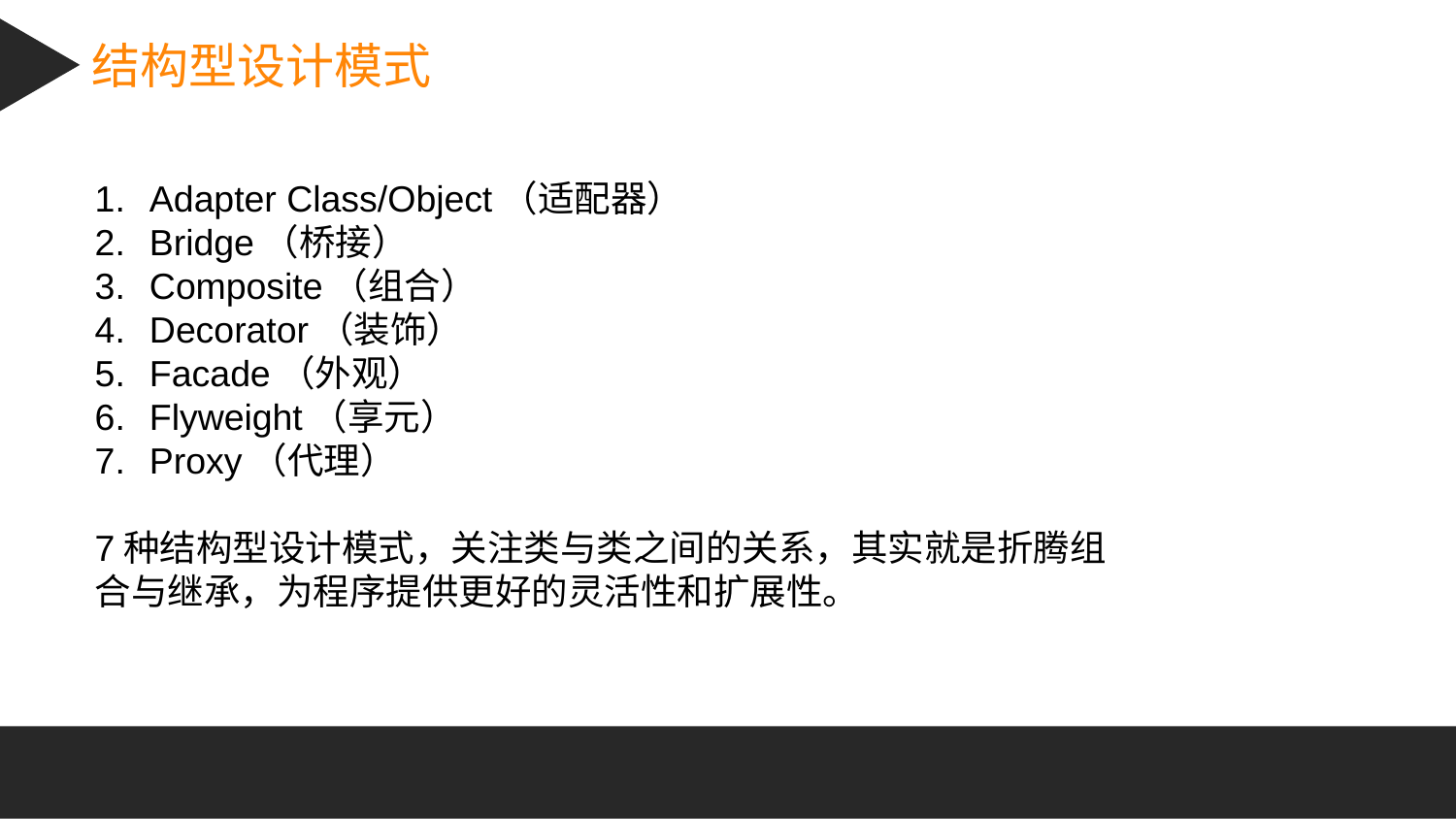

结构型设计模式
Adapter Class/Object（适配器）
Bridge（桥接）
Composite（组合）
Decorator（装饰）
Facade（外观）
Flyweight（享元）
Proxy（代理）

7种结构型设计模式，关注类与类之间的关系，其实就是折腾组合与继承，为程序提供更好的灵活性和扩展性。